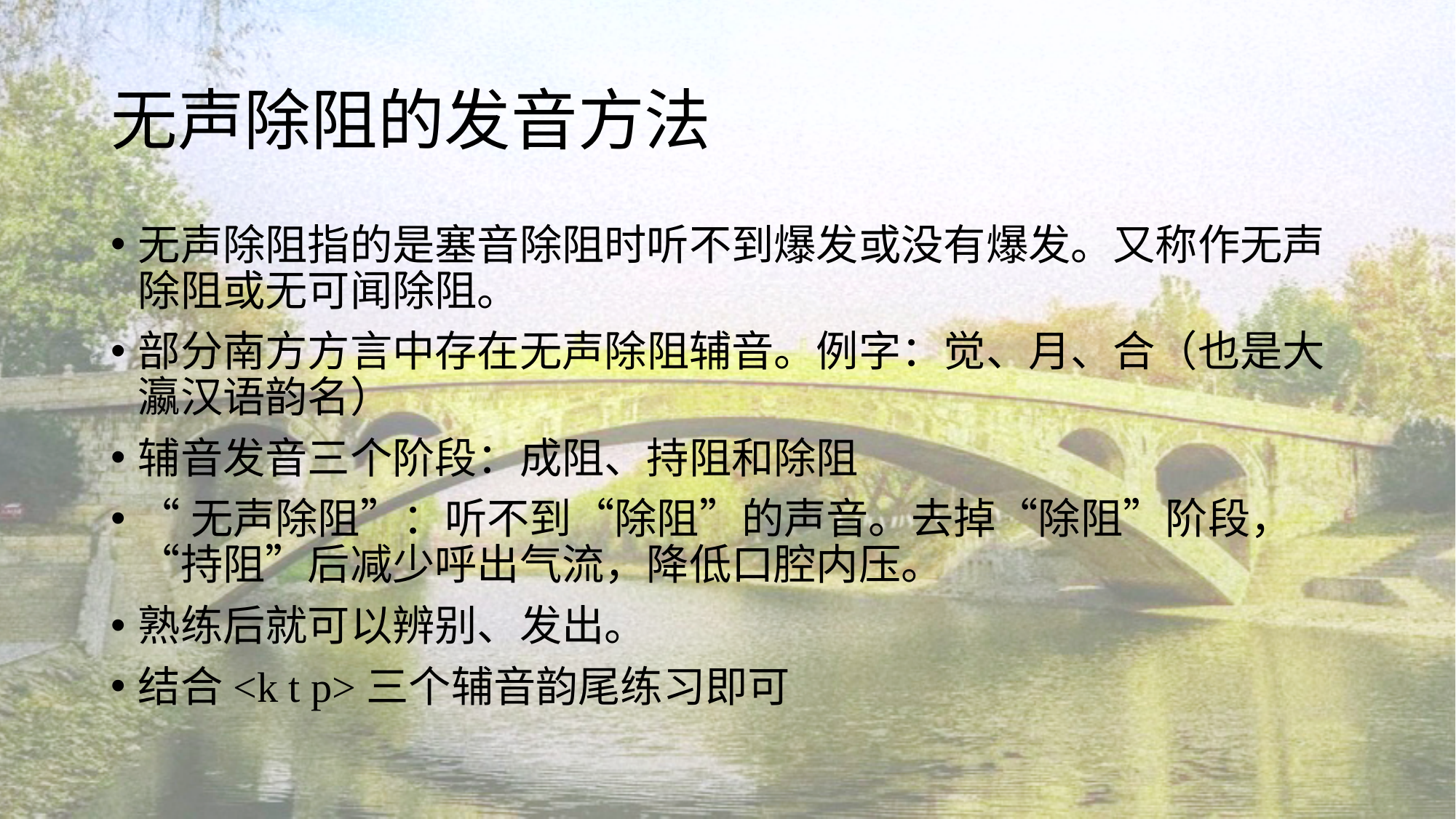

# 无声除阻的发音方法
无声除阻指的是塞音除阻时听不到爆发或没有爆发。又称作无声除阻或无可闻除阻。
部分南方方言中存在无声除阻辅音。例字：觉、月、合（也是大瀛汉语韵名）
辅音发音三个阶段：成阻、持阻和除阻
“无声除阻”：听不到“除阻”的声音。去掉“除阻”阶段，“持阻”后减少呼出气流，降低口腔内压。
熟练后就可以辨别、发出。
结合<k t p>三个辅音韵尾练习即可